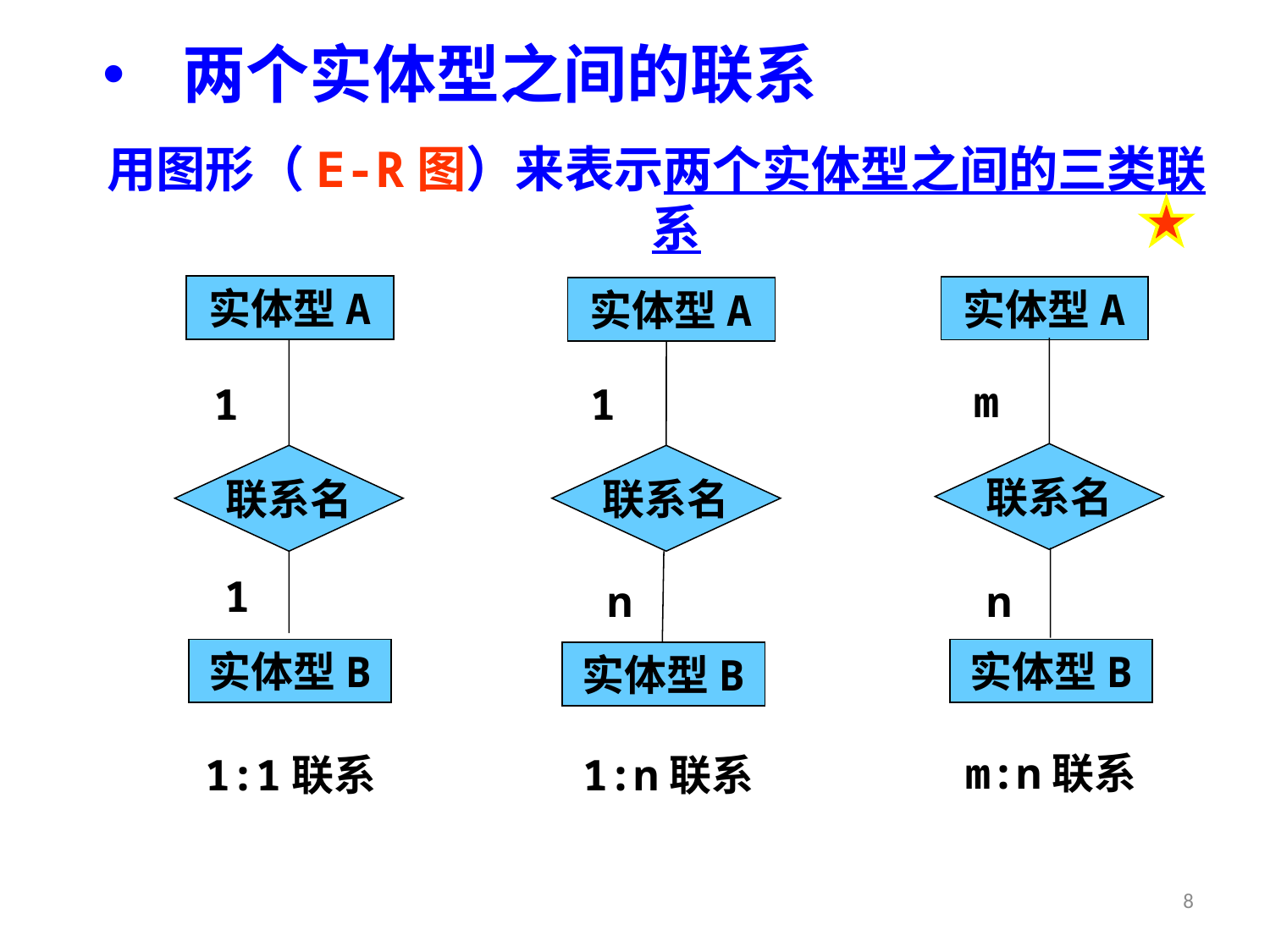

# 两个实体型之间的联系
用图形（E-R图）来表示两个实体型之间的三类联系

实体型A
实体型A
实体型A

m
1
1
联系名
联系名
联系名

1
n
n
实体型B
实体型B
实体型B
m:n联系
1:1联系
1:n联系
8